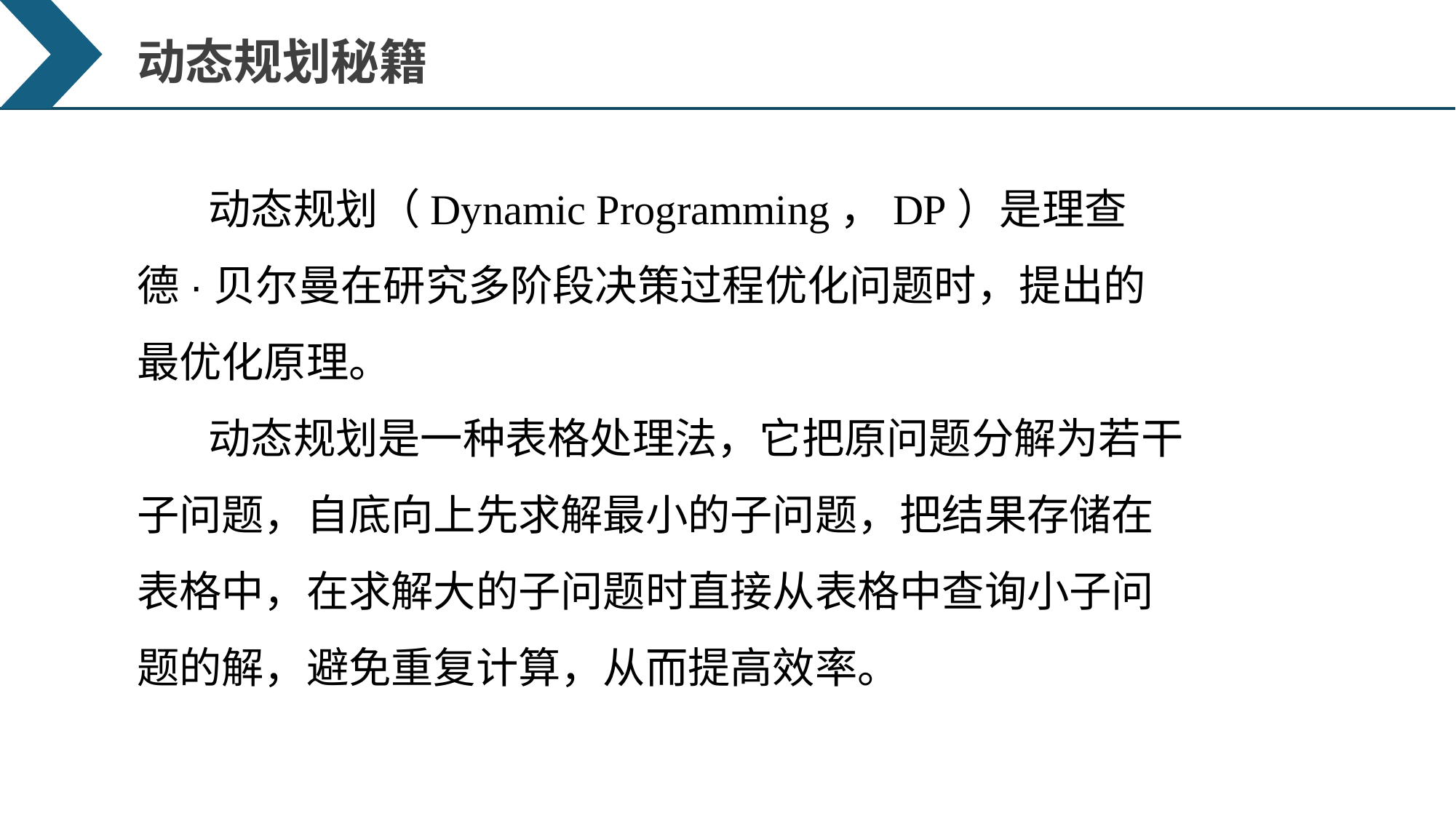

动态规划秘籍
动态规划（Dynamic Programming，DP）是理查德·贝尔曼在研究多阶段决策过程优化问题时，提出的最优化原理。
动态规划是一种表格处理法，它把原问题分解为若干子问题，自底向上先求解最小的子问题，把结果存储在表格中，在求解大的子问题时直接从表格中查询小子问题的解，避免重复计算，从而提高效率。